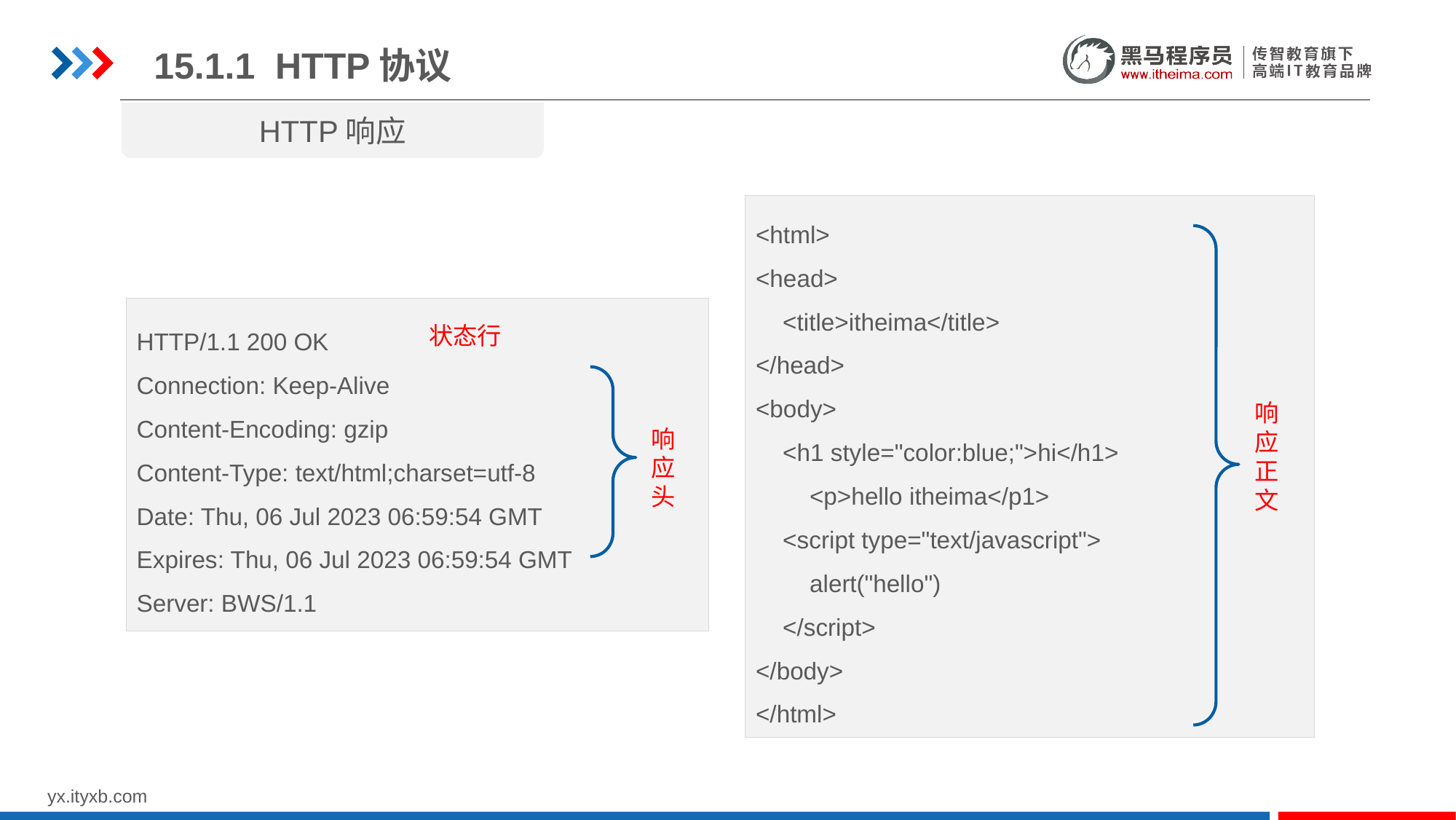

15.1.1  HTTP协议

HTTP响应
<html>
<head>
    <title>itheima</title>
</head>
<body>
    <h1 style="color:blue;">hi</h1>
        <p>hello itheima</p1>
    <script type="text/javascript">
        alert("hello")
    </script>
</body>
</html>

HTTP/1.1 200 OK
Connection: Keep-Alive
Content-Encoding: gzip
Content-Type: text/html;charset=utf-8
Date: Thu, 06 Jul 2023 06:59:54 GMT
Expires: Thu, 06 Jul 2023 06:59:54 GMT
Server: BWS/1.1
状态行

响应正文
响应头